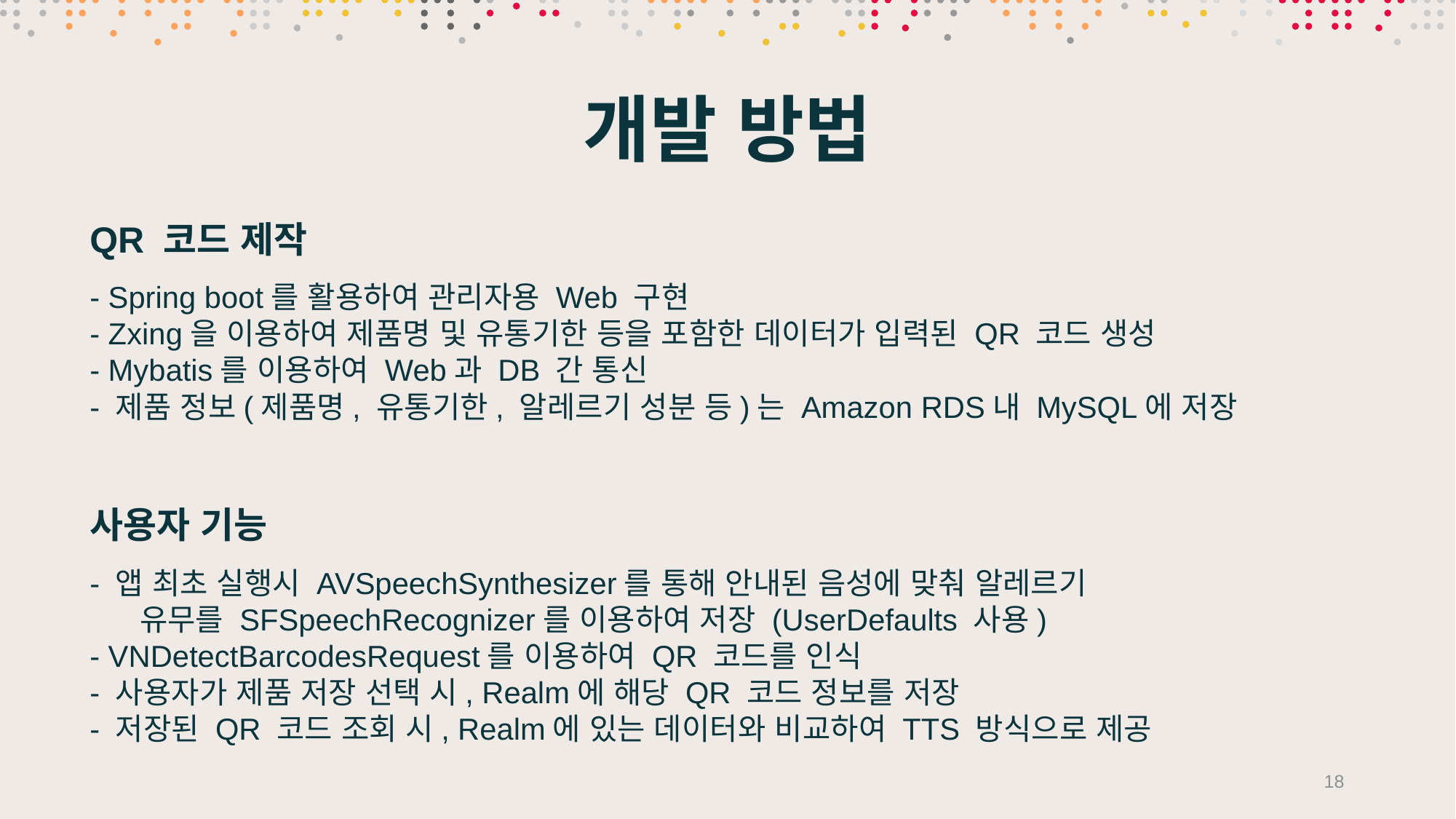

# 개발 방법
QR 코드 제작

- Spring boot를 활용하여 관리자용 Web 구현
- Zxing을 이용하여 제품명 및 유통기한 등을 포함한 데이터가 입력된 QR 코드 생성
- Mybatis를 이용하여 Web과 DB 간 통신
- 제품 정보(제품명, 유통기한, 알레르기 성분 등)는 Amazon RDS내 MySQL에 저장
사용자 기능

- 앱 최초 실행시 AVSpeechSynthesizer를 통해 안내된 음성에 맞춰 알레르기
     유무를 SFSpeechRecognizer를 이용하여 저장 (UserDefaults 사용)
- VNDetectBarcodesRequest를 이용하여 QR 코드를 인식
- 사용자가 제품 저장 선택 시, Realm에 해당 QR 코드 정보를 저장
- 저장된 QR 코드 조회 시, Realm에 있는 데이터와 비교하여 TTS 방식으로 제공
18